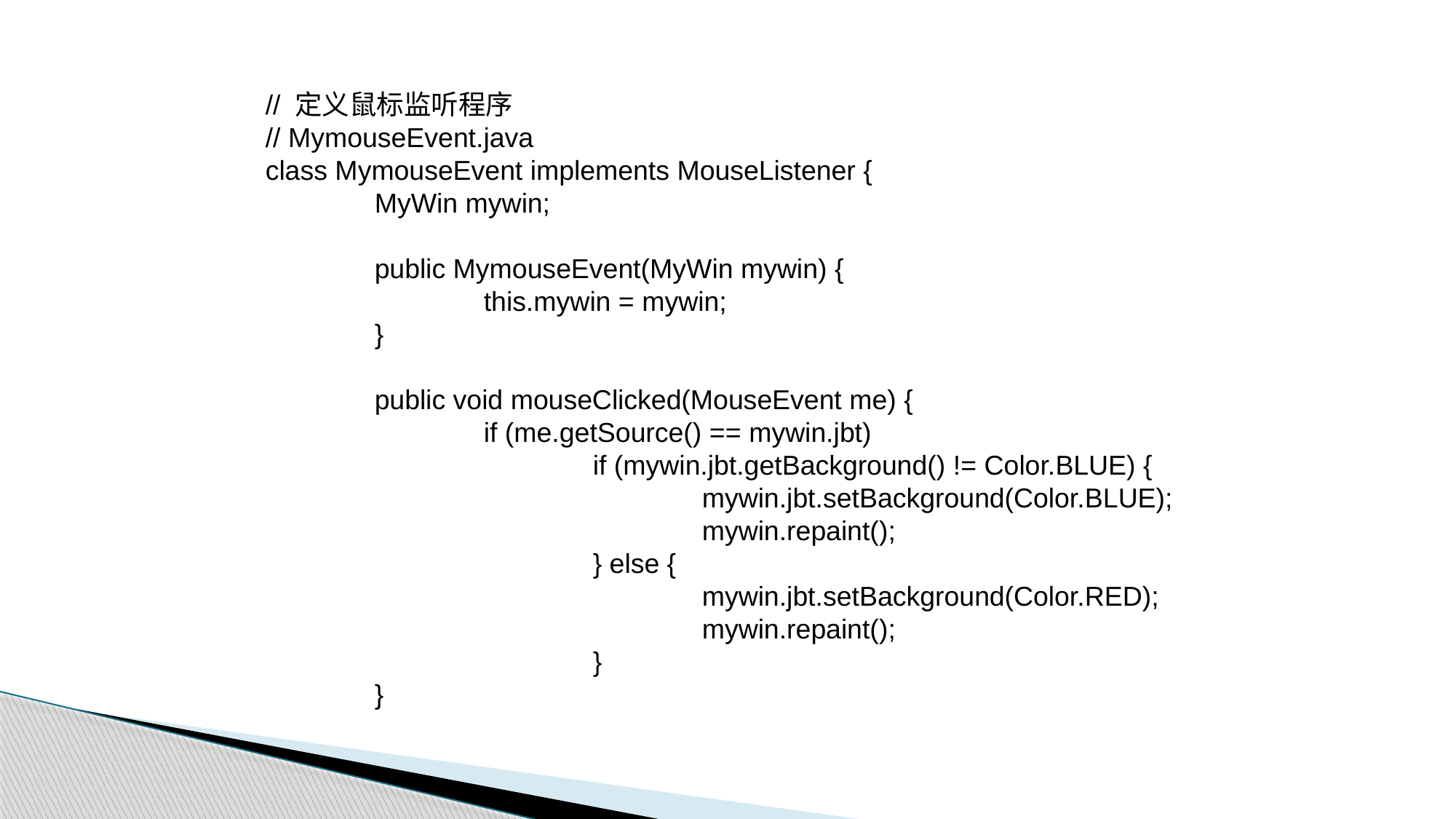

// 定义鼠标监听程序
// MymouseEvent.java
class MymouseEvent implements MouseListener {
	MyWin mywin;

	public MymouseEvent(MyWin mywin) {
		this.mywin = mywin;
	}

	public void mouseClicked(MouseEvent me) {
		if (me.getSource() == mywin.jbt)
			if (mywin.jbt.getBackground() != Color.BLUE) {
				mywin.jbt.setBackground(Color.BLUE);
				mywin.repaint();
			} else {
				mywin.jbt.setBackground(Color.RED);
				mywin.repaint();
			}
	}